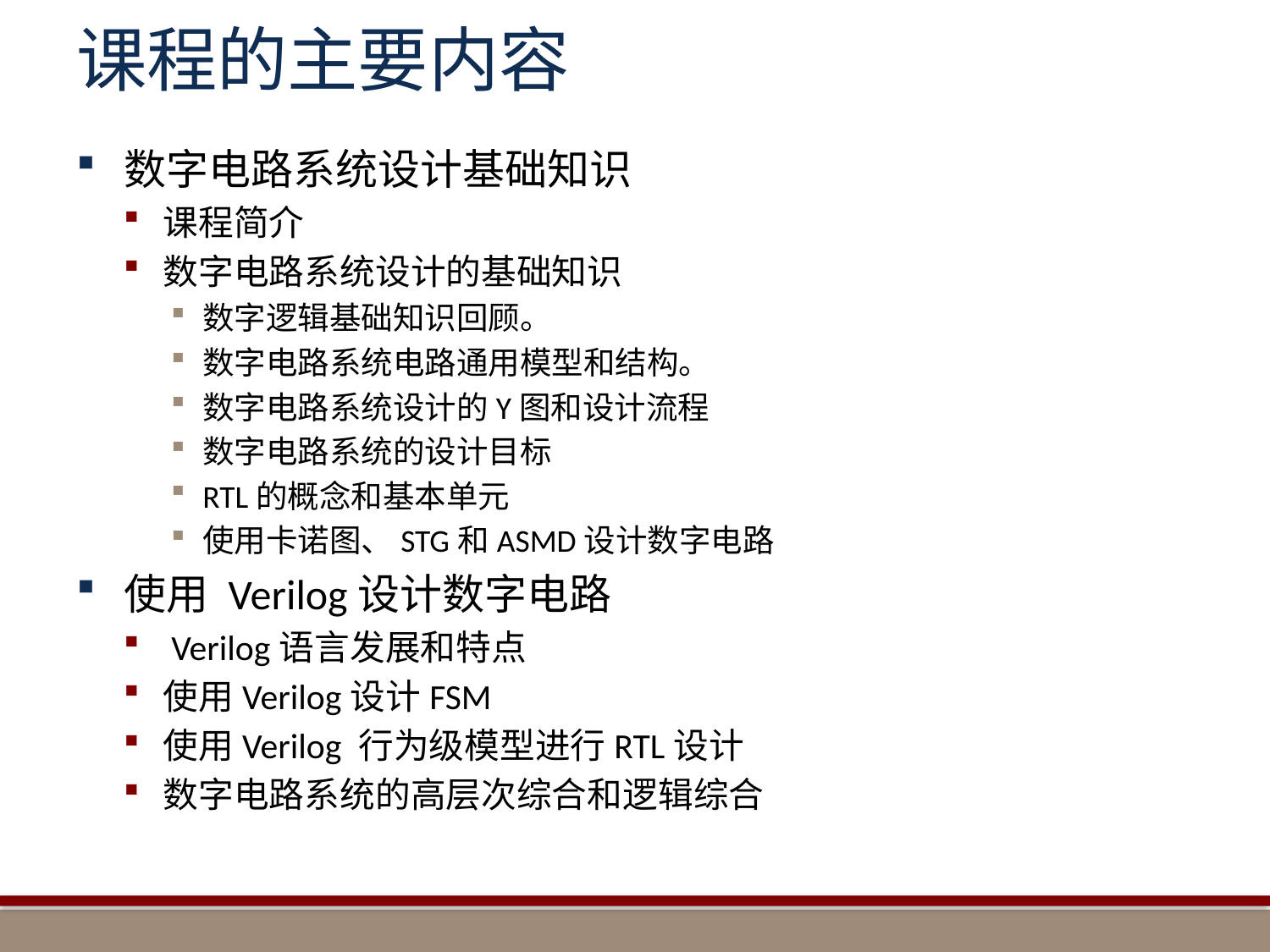

# 课程的主要内容
数字电路系统设计基础知识
课程简介
数字电路系统设计的基础知识
数字逻辑基础知识回顾。
数字电路系统电路通用模型和结构。
数字电路系统设计的Y图和设计流程
数字电路系统的设计目标
RTL的概念和基本单元
使用卡诺图、STG和ASMD设计数字电路
使用 Verilog设计数字电路
 Verilog语言发展和特点
使用Verilog设计FSM
使用Verilog 行为级模型进行RTL设计
数字电路系统的高层次综合和逻辑综合